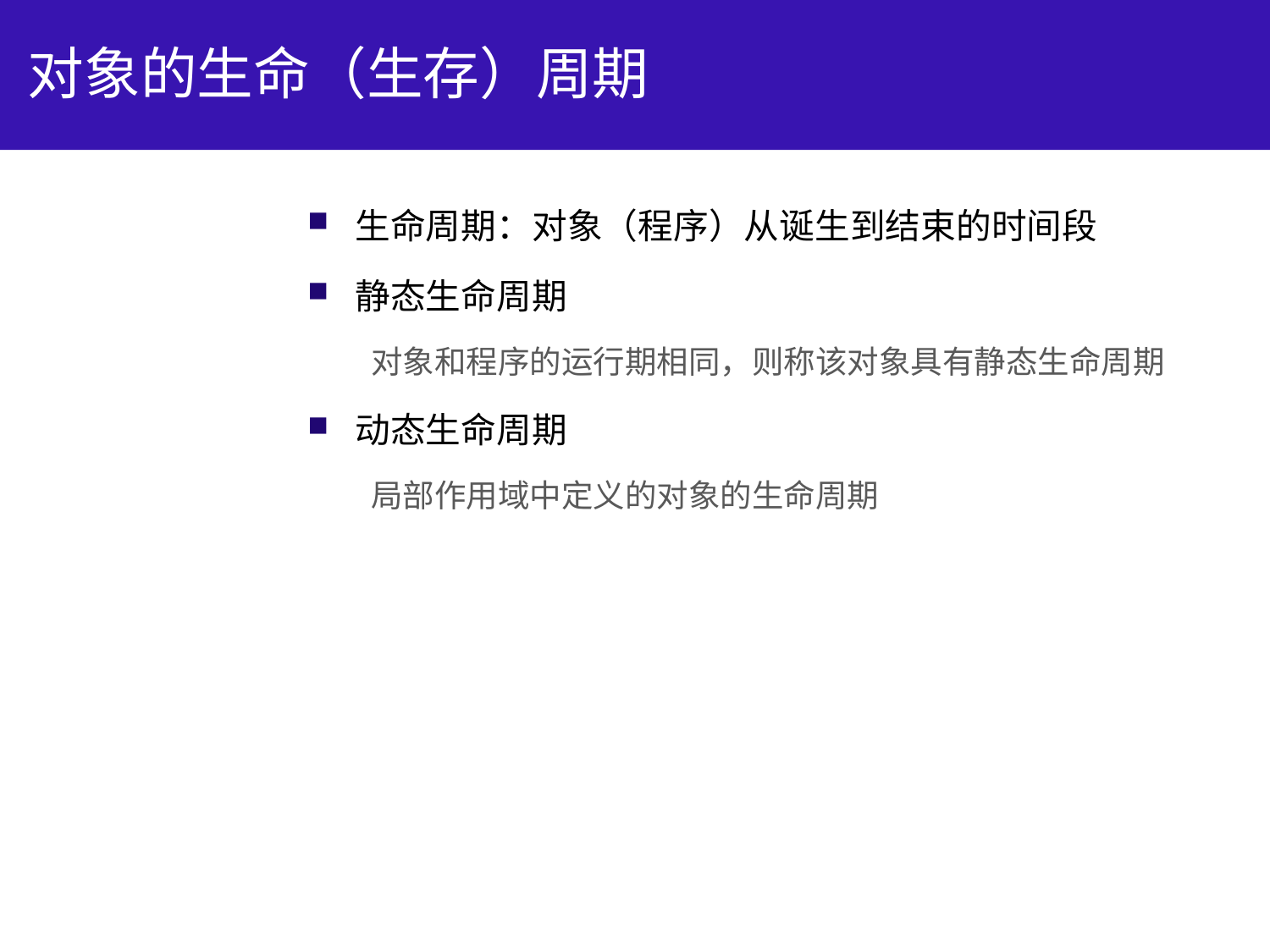

# 对象的生命（生存）周期
生命周期：对象（程序）从诞生到结束的时间段
静态生命周期
对象和程序的运行期相同，则称该对象具有静态生命周期
动态生命周期
局部作用域中定义的对象的生命周期

7